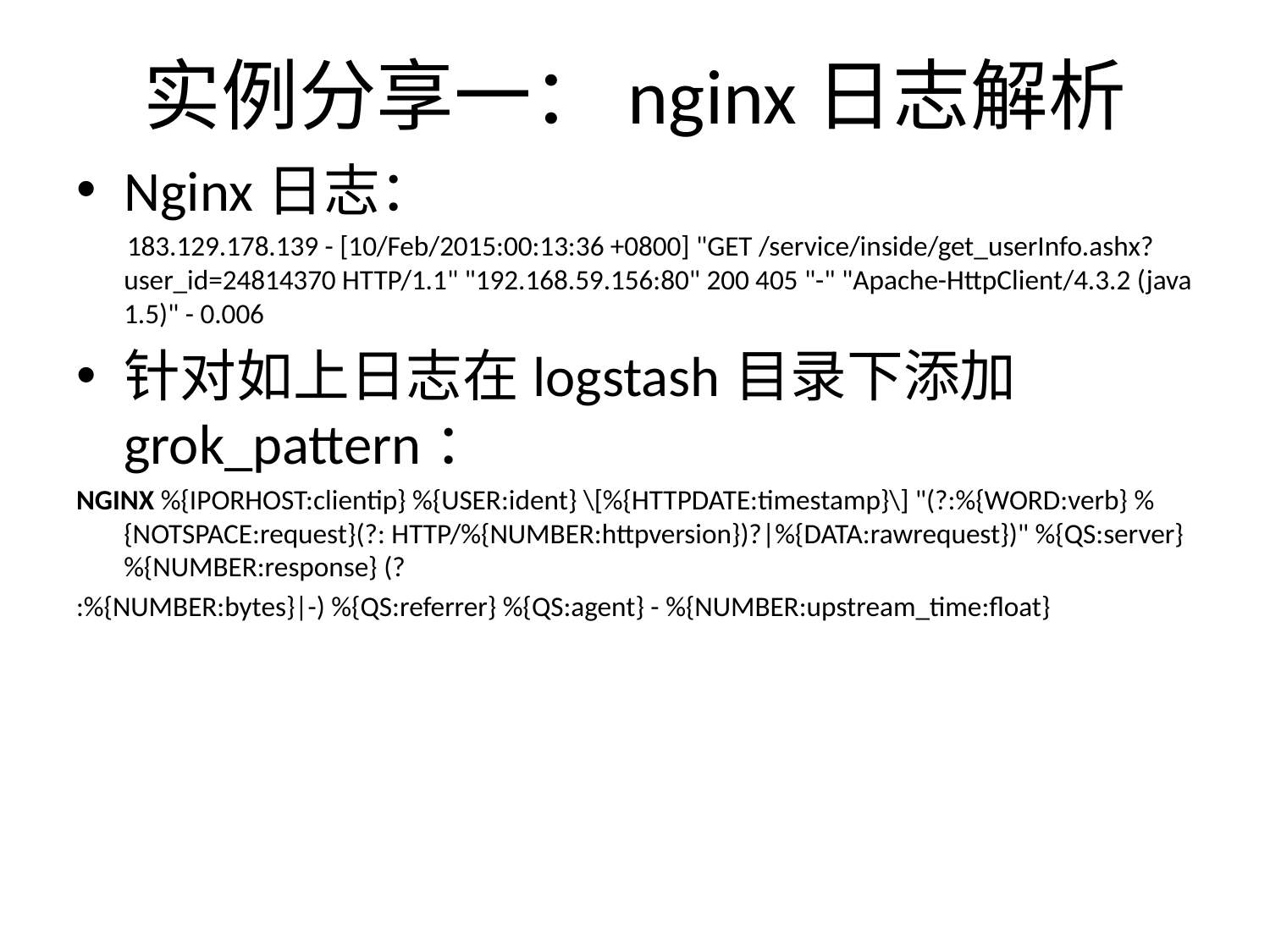

# 实例分享一：nginx日志解析
Nginx日志：
        183.129.178.139 - [10/Feb/2015:00:13:36 +0800] "GET /service/inside/get_userInfo.ashx?user_id=24814370 HTTP/1.1" "192.168.59.156:80" 200 405 "-" "Apache-HttpClient/4.3.2 (java 1.5)" - 0.006
针对如上日志在logstash目录下添加grok_pattern：
NGINX %{IPORHOST:clientip} %{USER:ident} \[%{HTTPDATE:timestamp}\] "(?:%{WORD:verb} %{NOTSPACE:request}(?: HTTP/%{NUMBER:httpversion})?|%{DATA:rawrequest})" %{QS:server} %{NUMBER:response} (?
:%{NUMBER:bytes}|-) %{QS:referrer} %{QS:agent} - %{NUMBER:upstream_time:float}